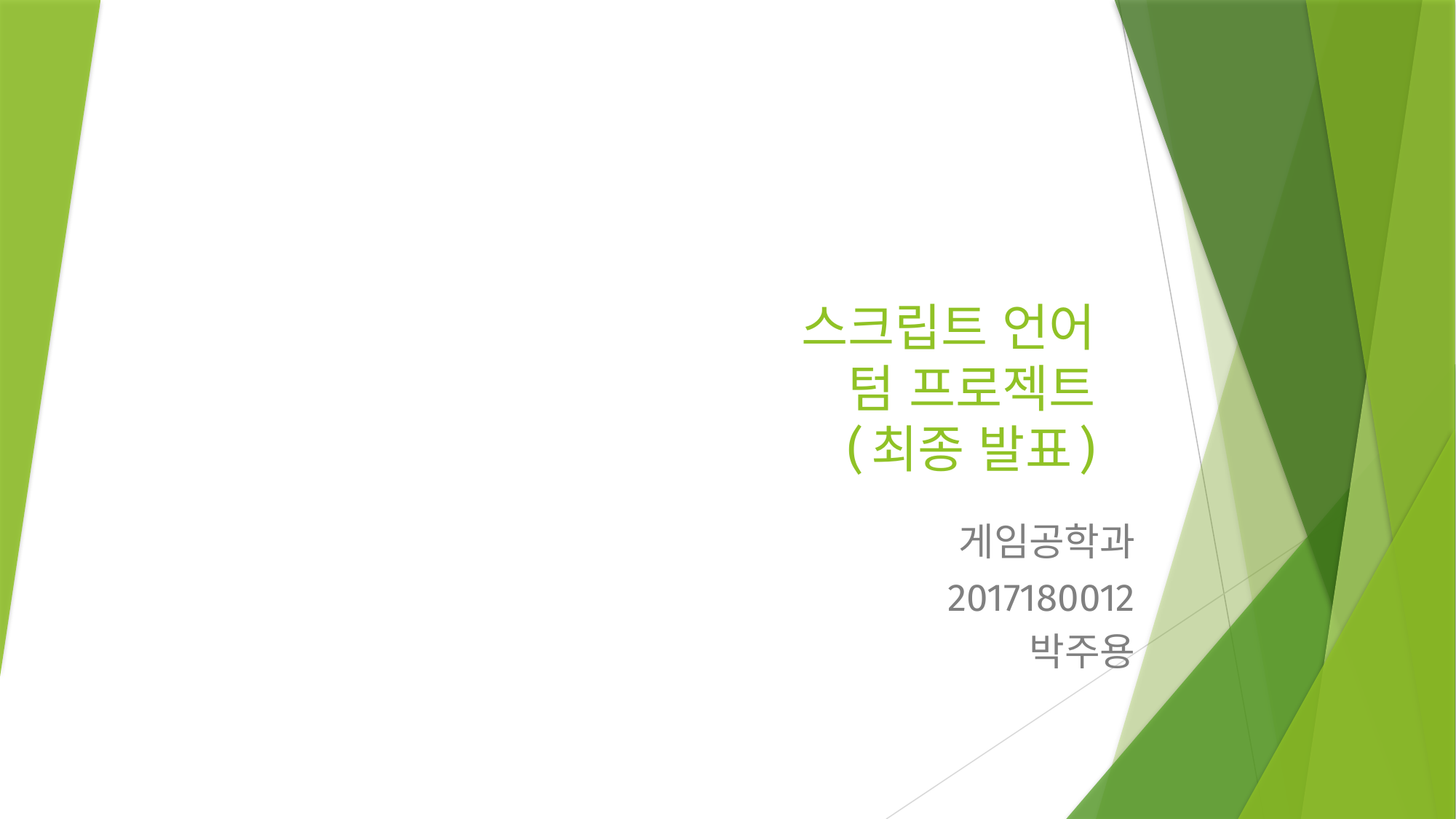

# 스크립트 언어 텀 프로젝트 (최종 발표)

게임공학과
2017180012
박주용